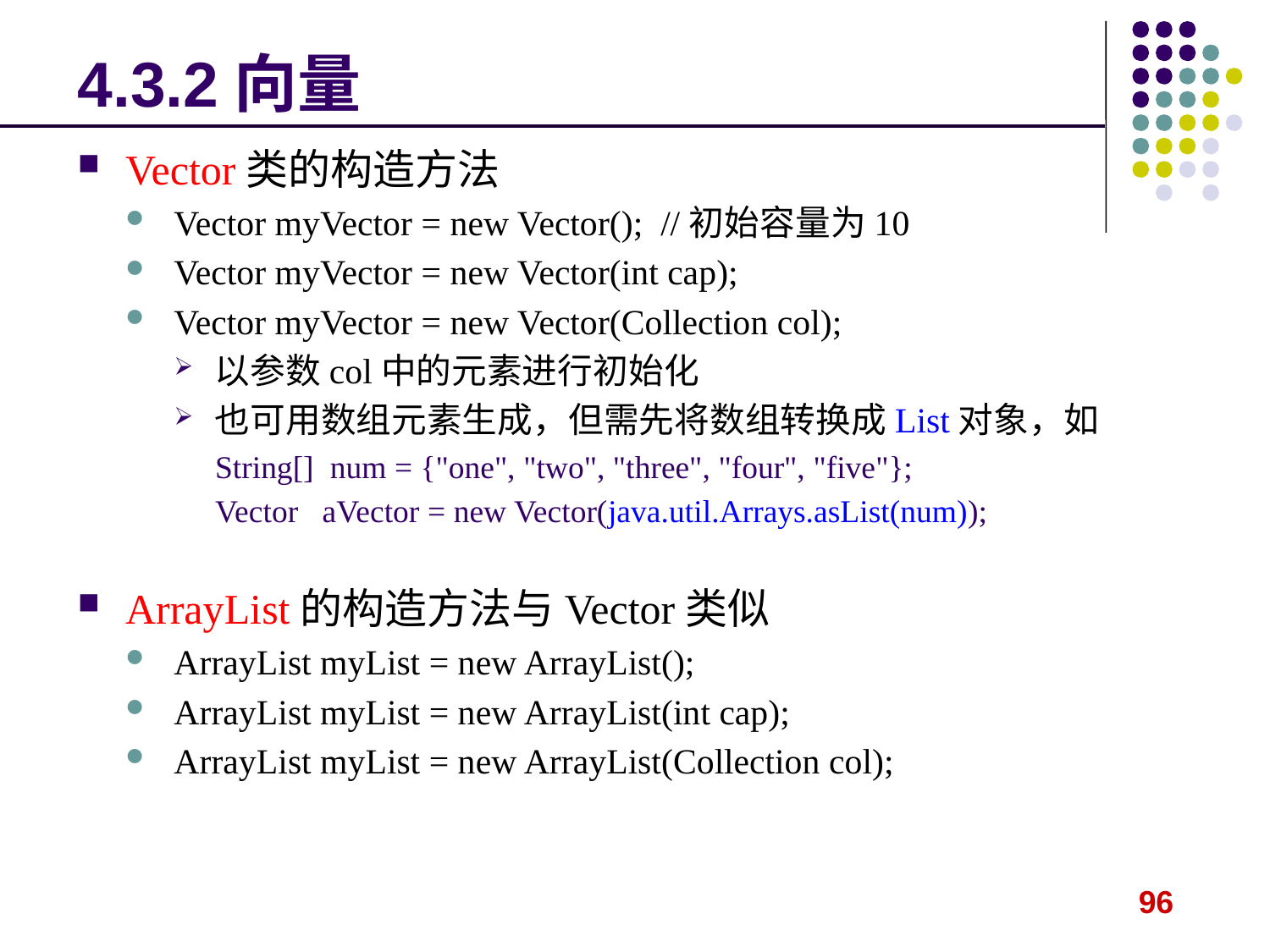

# 4.3.2向量
Vector类的构造方法
Vector myVector = new Vector();  //初始容量为10
Vector myVector = new Vector(int cap);
Vector myVector = new Vector(Collection col);
以参数col中的元素进行初始化
也可用数组元素生成，但需先将数组转换成List对象，如
String[]  num = {"one", "two", "three", "four", "five"};
Vector   aVector = new Vector(java.util.Arrays.asList(num));

ArrayList的构造方法与Vector类似
ArrayList myList = new ArrayList();
ArrayList myList = new ArrayList(int cap);
ArrayList myList = new ArrayList(Collection col);